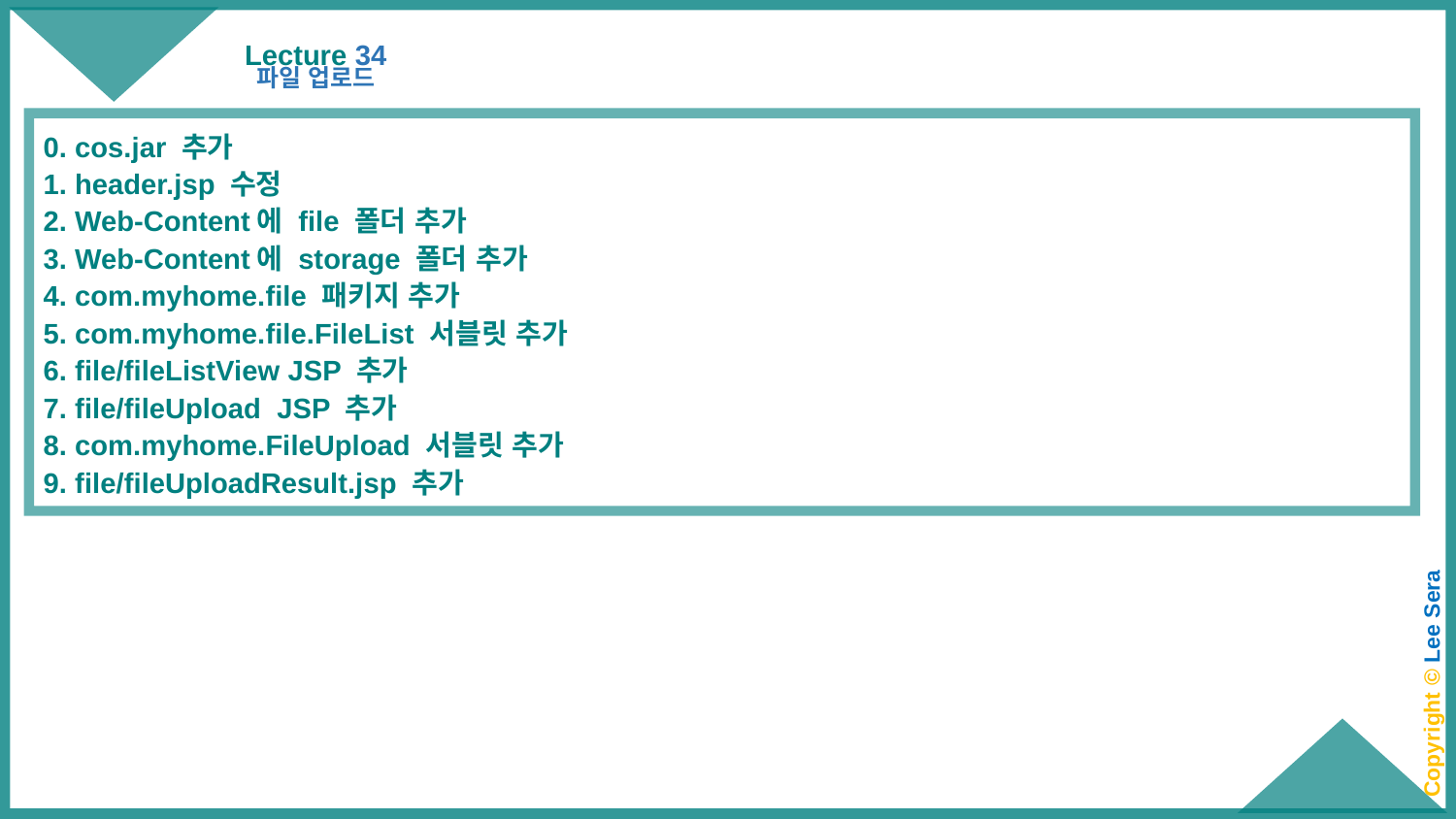

# Lecture 34
파일 업로드
0. cos.jar 추가
1. header.jsp 수정
2. Web-Content에 file 폴더 추가
3. Web-Content에 storage 폴더 추가
4. com.myhome.file 패키지 추가
5. com.myhome.file.FileList 서블릿 추가
6. file/fileListView JSP 추가
7. file/fileUpload  JSP 추가
8. com.myhome.FileUpload 서블릿 추가
9. file/fileUploadResult.jsp 추가
Copyright © Lee Sera